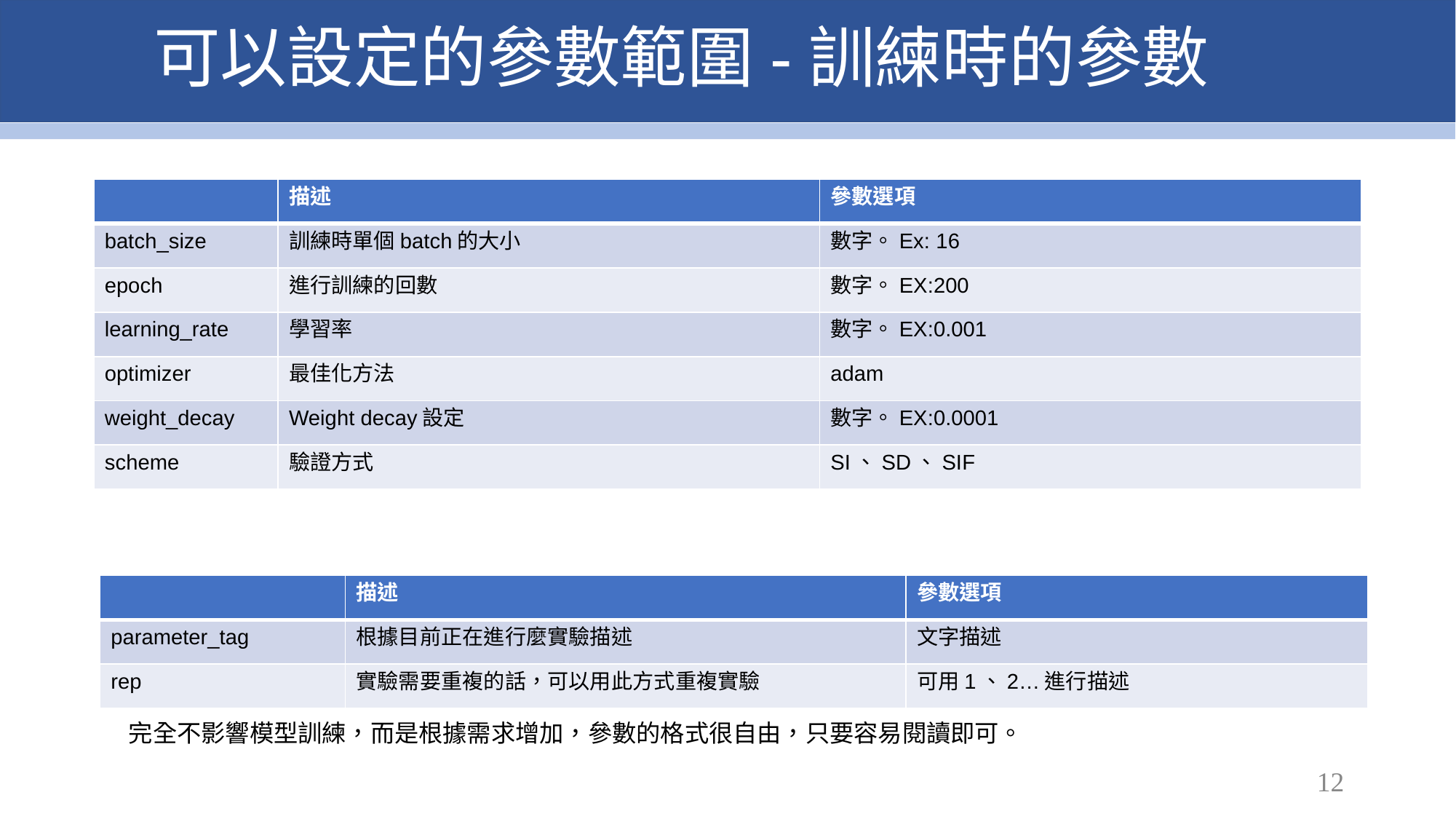

# 可以設定的參數範圍-訓練時的參數
|  | 描述 | 參數選項 |
| --- | --- | --- |
| batch\_size | 訓練時單個batch的大小 | 數字。Ex: 16 |
| epoch | 進行訓練的回數 | 數字。EX:200 |
| learning\_rate | 學習率 | 數字。EX:0.001 |
| optimizer | 最佳化方法 | adam |
| weight\_decay | Weight decay設定 | 數字。EX:0.0001 |
| scheme | 驗證方式 | SI、SD、SIF |
|  | 描述 | 參數選項 |
| --- | --- | --- |
| parameter\_tag | 根據目前正在進行麼實驗描述 | 文字描述 |
| rep | 實驗需要重複的話，可以用此方式重複實驗 | 可用1、2…進行描述 |
完全不影響模型訓練，而是根據需求增加，參數的格式很自由，只要容易閱讀即可。
12